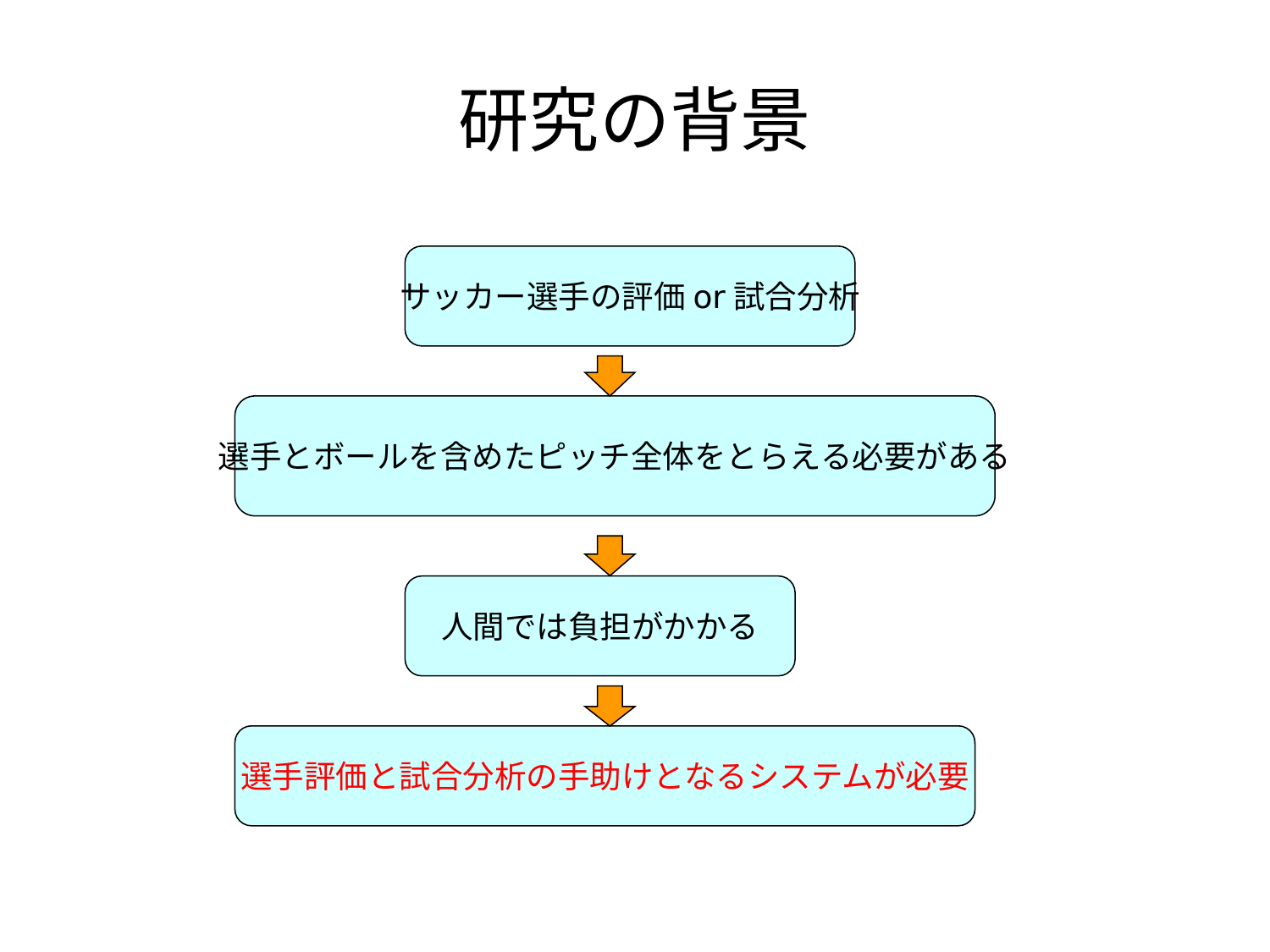

研究の背景

サッカー選手の評価or試合分析

選手とボールを含めたピッチ全体をとらえる必要がある

人間では負担がかかる

選手評価と試合分析の手助けとなるシステムが必要